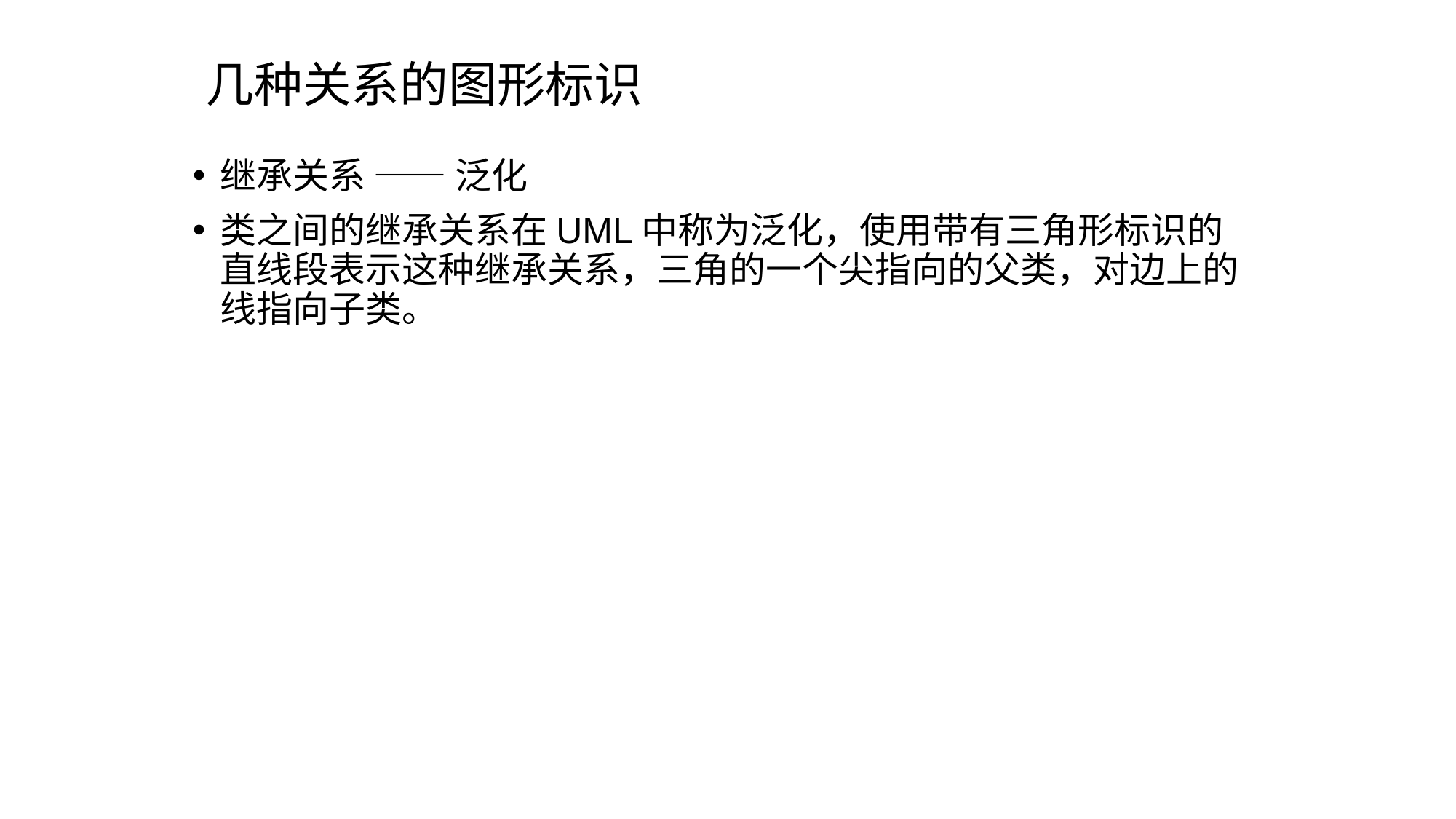

# 几种关系的图形标识
继承关系 —— 泛化
类之间的继承关系在UML中称为泛化，使用带有三角形标识的直线段表示这种继承关系，三角的一个尖指向的父类，对边上的线指向子类。